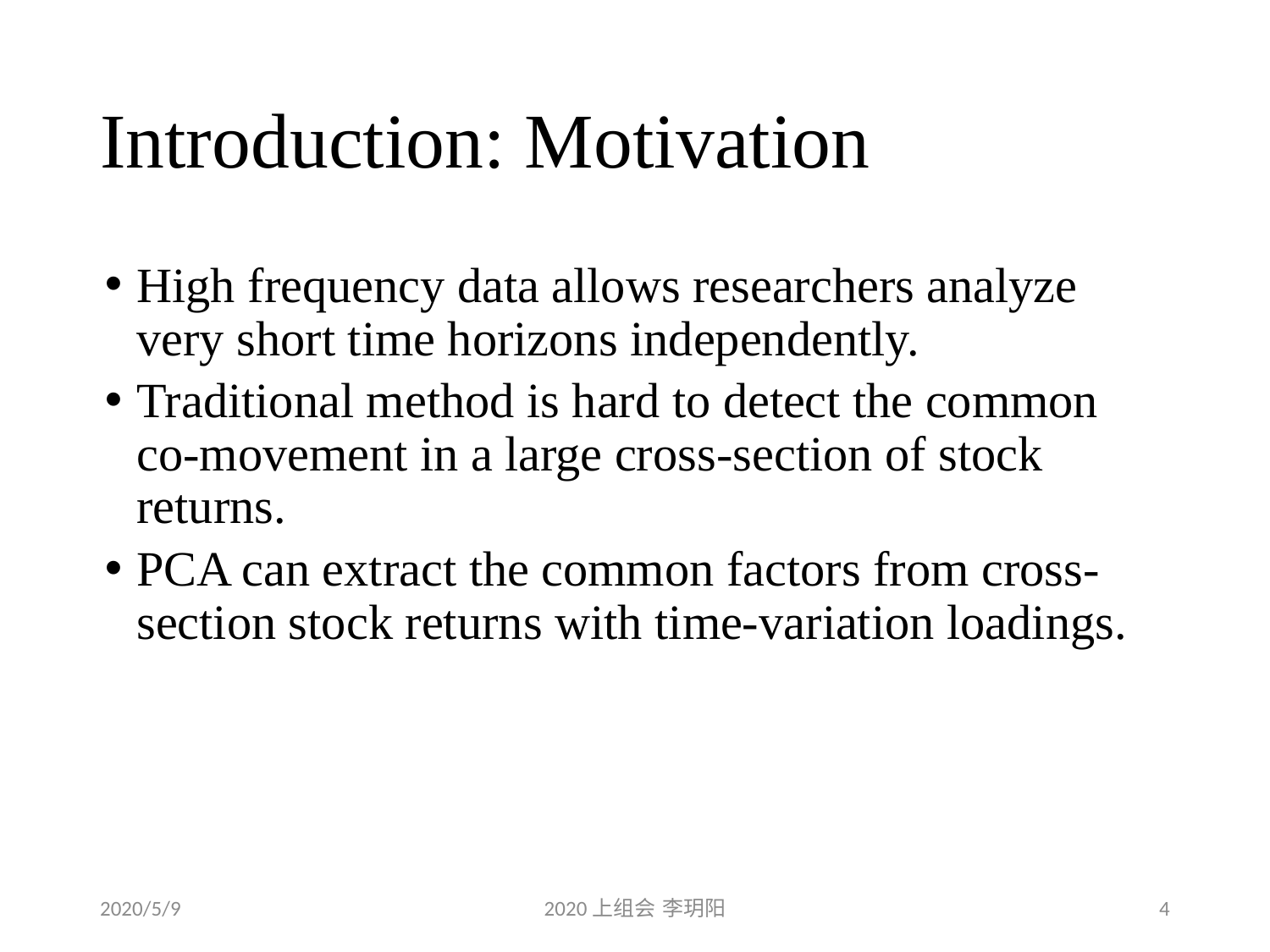

# Introduction: Motivation
High frequency data allows researchers analyze very short time horizons independently.
Traditional method is hard to detect the common co-movement in a large cross-section of stock returns.
PCA can extract the common factors from cross-section stock returns with time-variation loadings.

2020/5/9
2020上组会 李玥阳
4